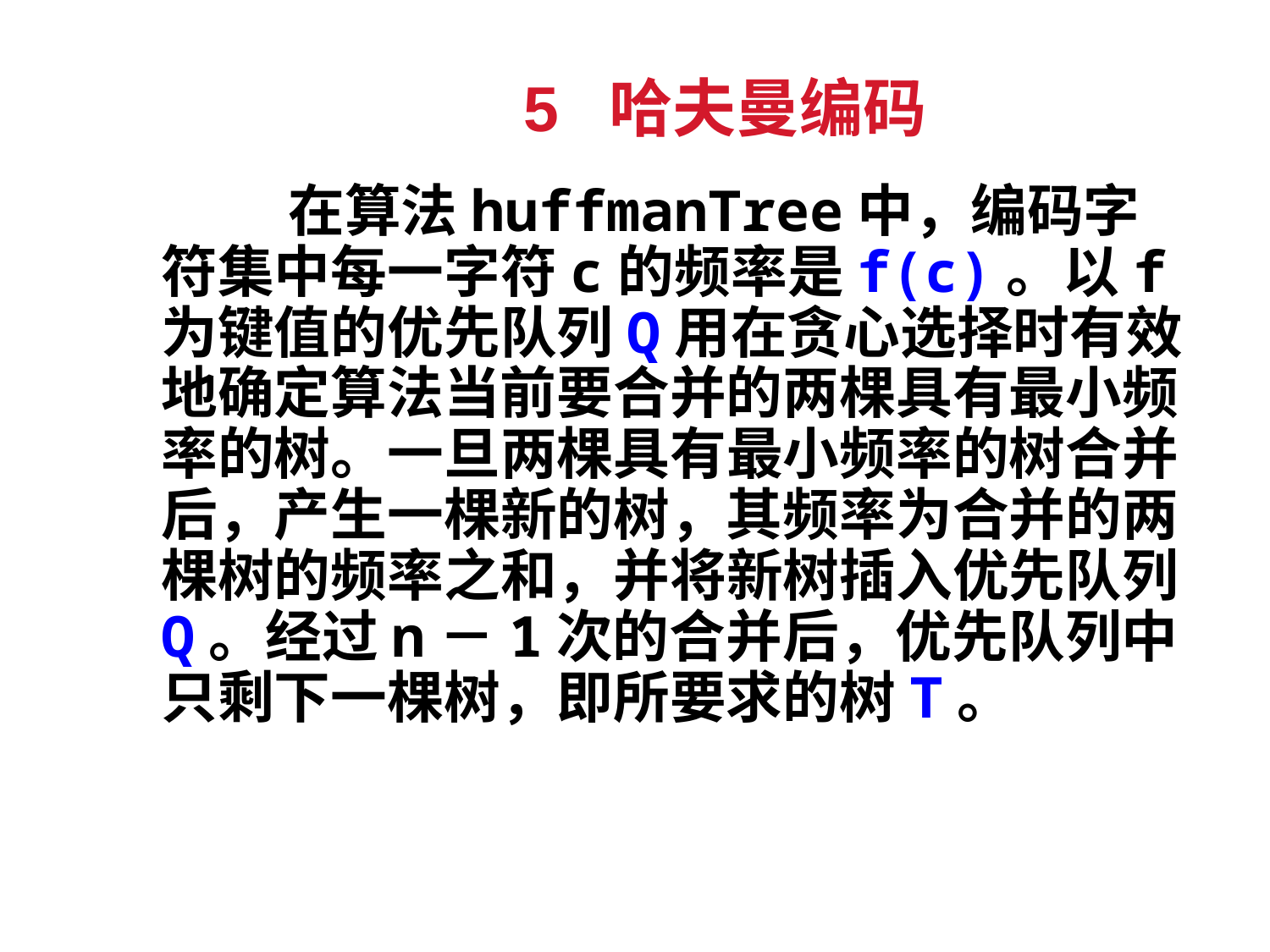

5  哈夫曼编码
		在算法huffmanTree中，编码字符集中每一字符c的频率是f(c)。以f为键值的优先队列Q用在贪心选择时有效地确定算法当前要合并的两棵具有最小频率的树。一旦两棵具有最小频率的树合并后，产生一棵新的树，其频率为合并的两棵树的频率之和，并将新树插入优先队列Q。经过n－1次的合并后，优先队列中只剩下一棵树，即所要求的树T。